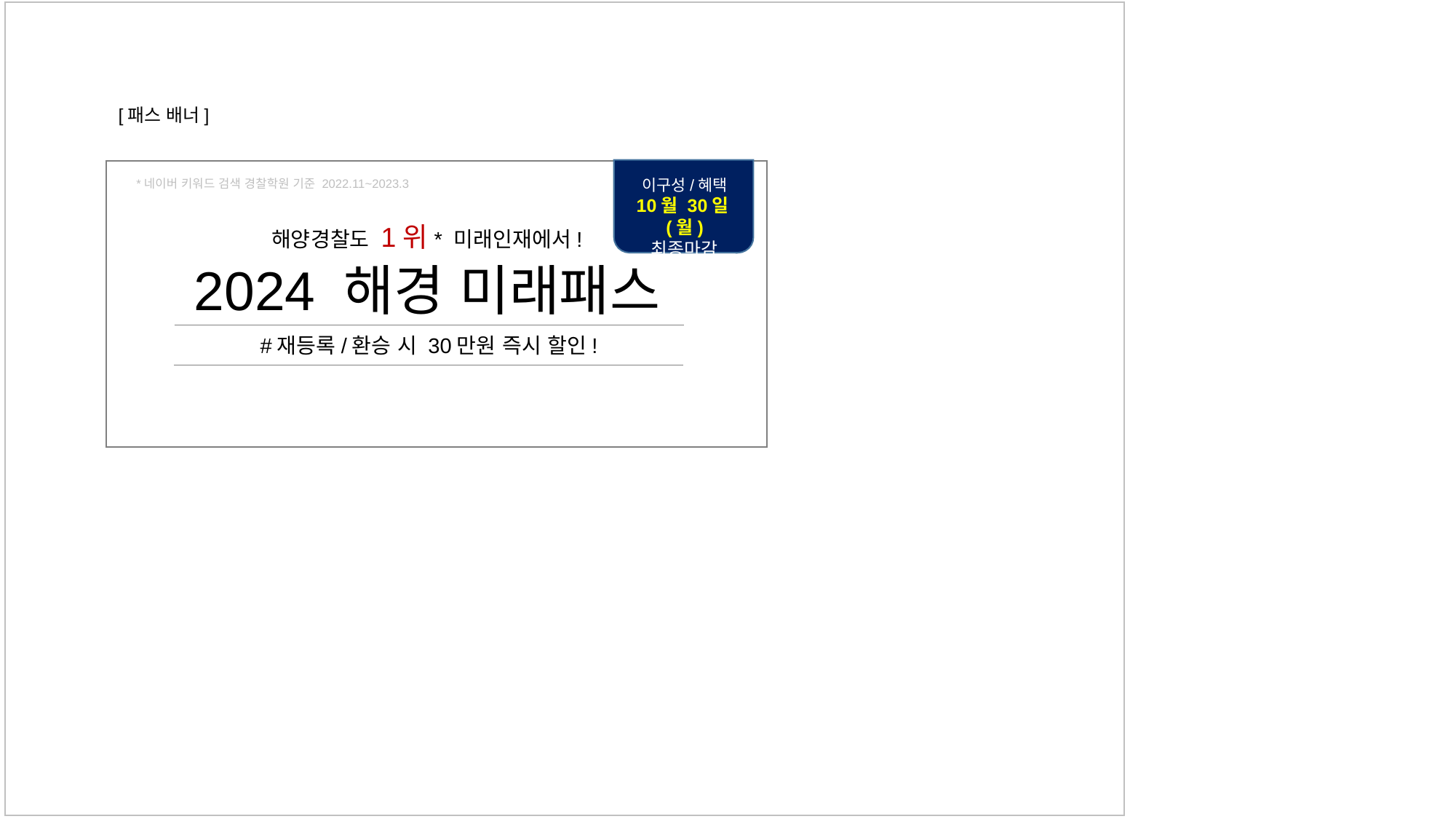

[패스 배너]

이구성/혜택
10월 30일(월)
최종마감
*네이버 키워드 검색 경찰학원 기준 2022.11~2023.3
해양경찰도 1위* 미래인재에서!
2024 해경 미래패스
#재등록/환승 시 30만원 즉시 할인!